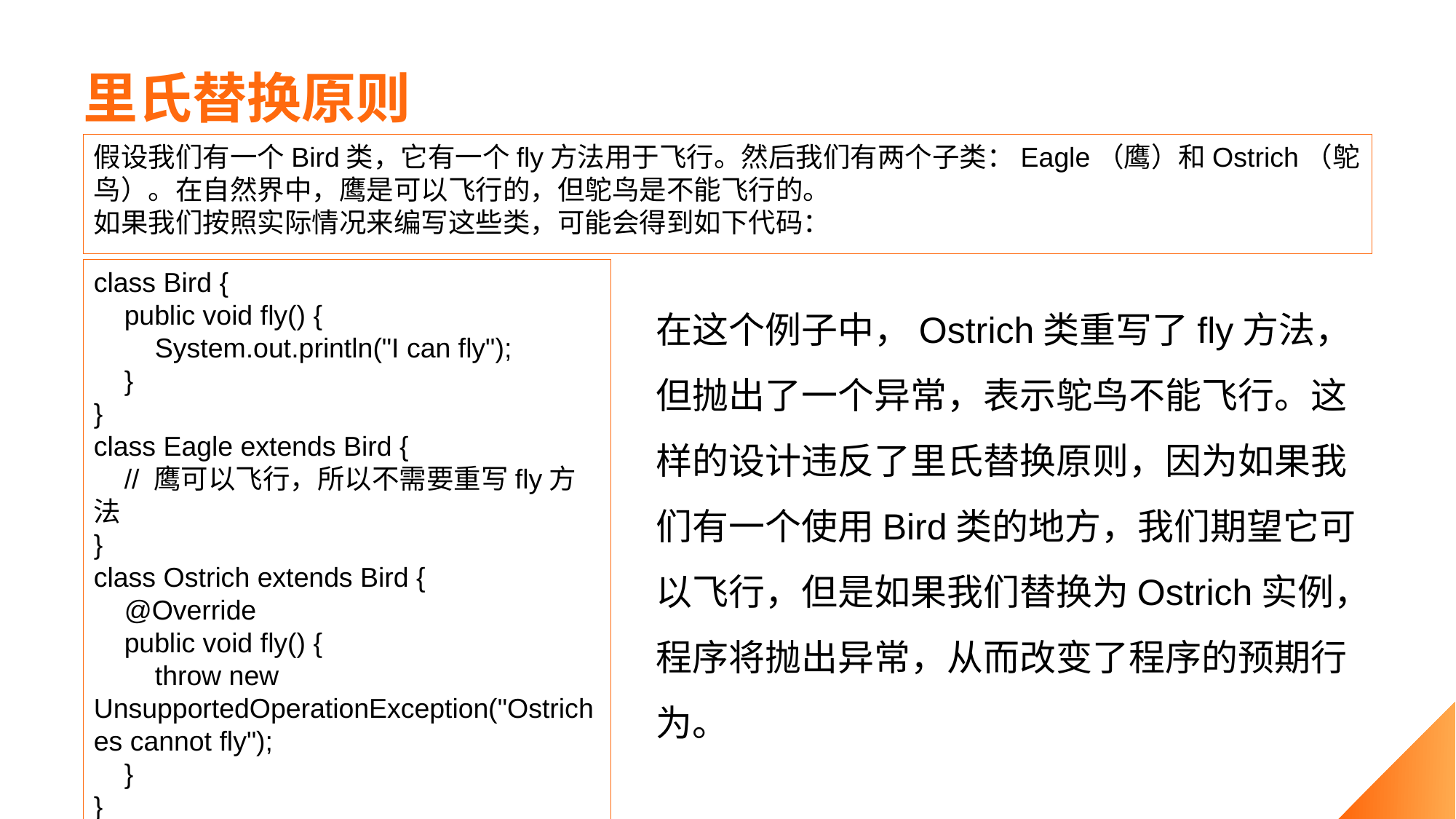

# 里氏替换原则
假设我们有一个Bird类，它有一个fly方法用于飞行。然后我们有两个子类：Eagle（鹰）和Ostrich（鸵鸟）。在自然界中，鹰是可以飞行的，但鸵鸟是不能飞行的。
如果我们按照实际情况来编写这些类，可能会得到如下代码：
class Bird {
    public void fly() {
        System.out.println("I can fly");
    }
}
class Eagle extends Bird {
    // 鹰可以飞行，所以不需要重写fly方法
}
class Ostrich extends Bird {
    @Override
    public void fly() {
        throw new UnsupportedOperationException("Ostriches cannot fly");
    }
}
在这个例子中，Ostrich类重写了fly方法，但抛出了一个异常，表示鸵鸟不能飞行。这样的设计违反了里氏替换原则，因为如果我们有一个使用Bird类的地方，我们期望它可以飞行，但是如果我们替换为Ostrich实例，程序将抛出异常，从而改变了程序的预期行为。